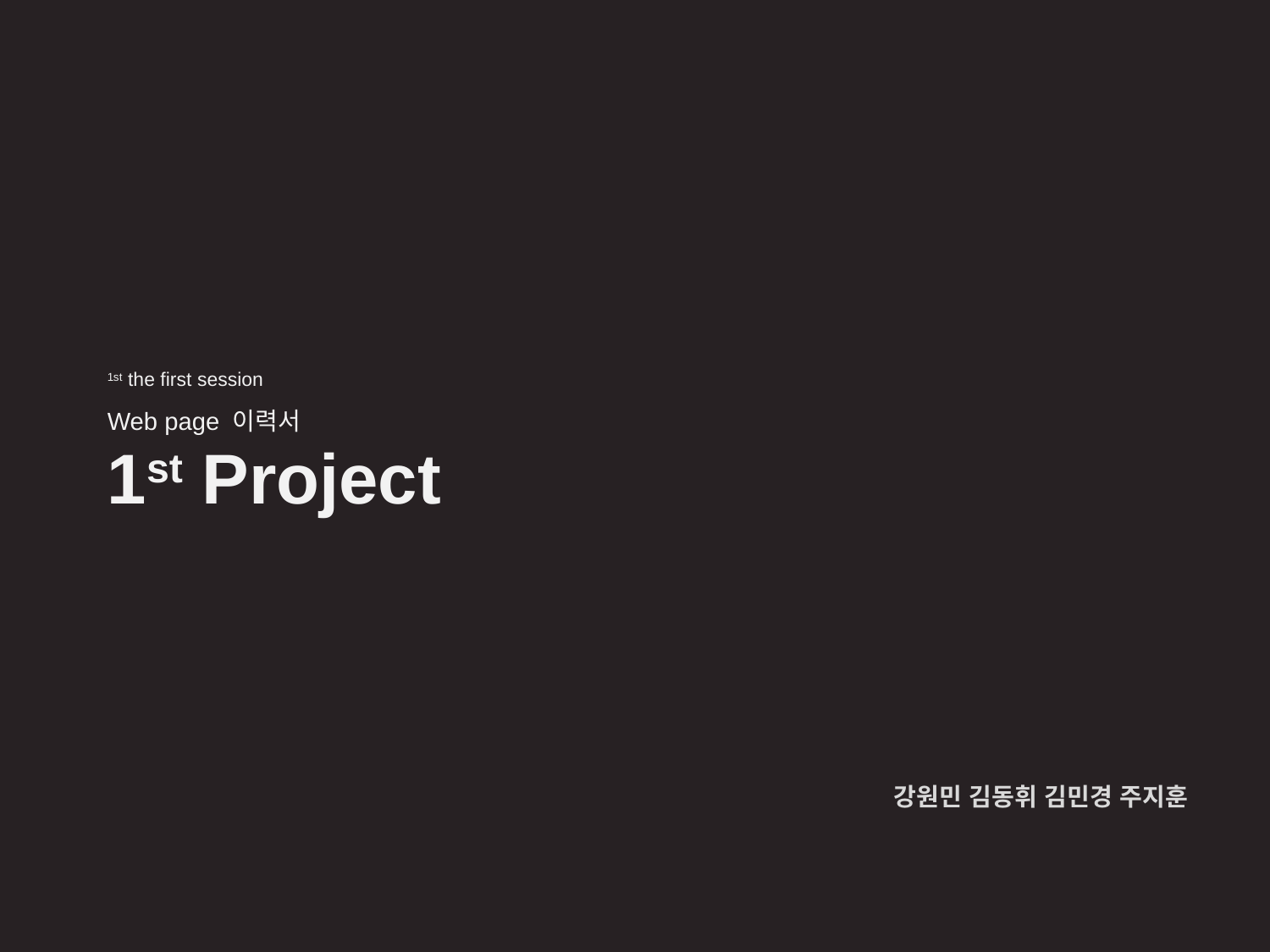

1st the first session
Web page 이력서
1st Project
강원민 김동휘 김민경 주지훈